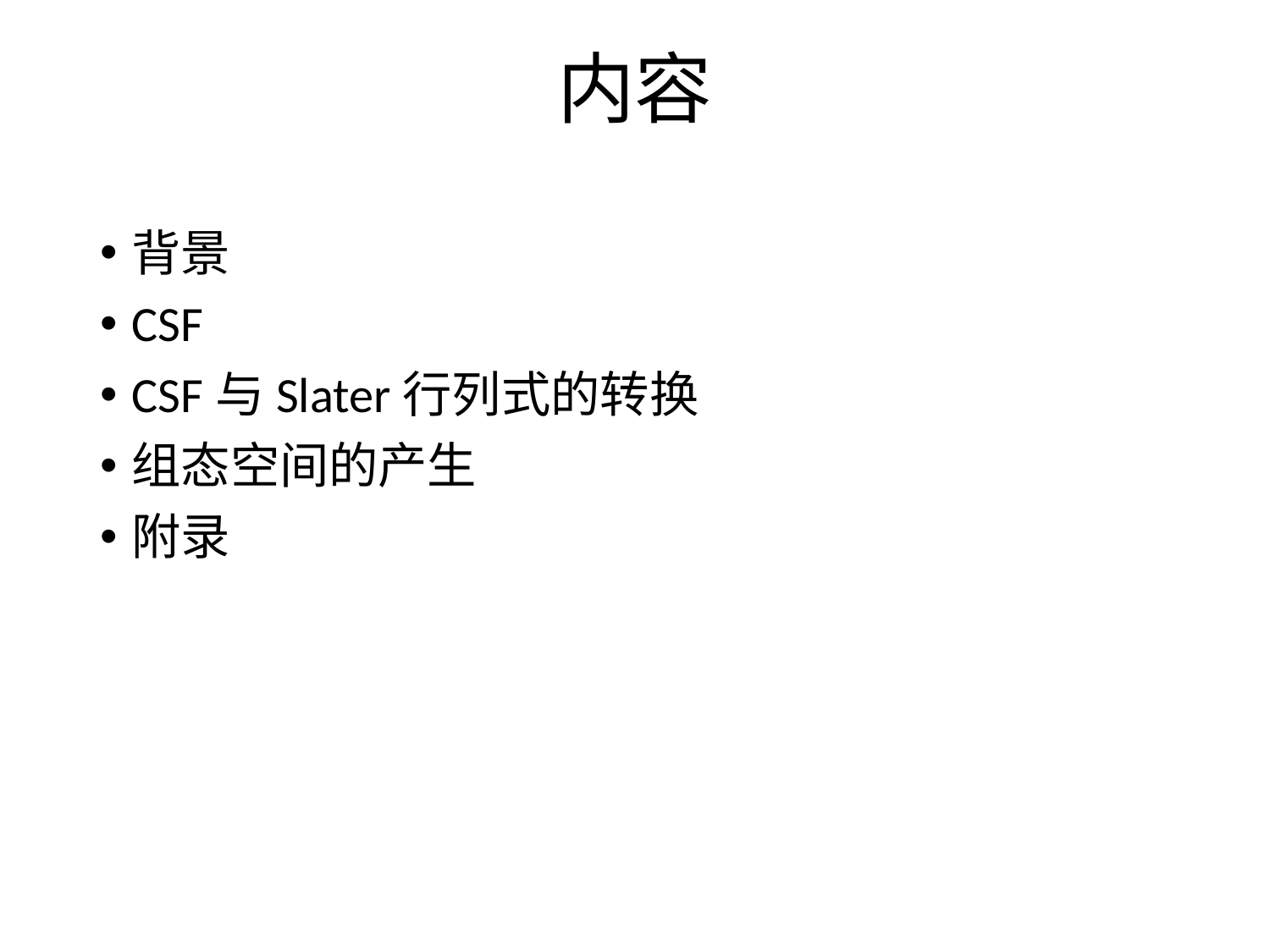

# 内容
背景
CSF
CSF与Slater行列式的转换
组态空间的产生
附录